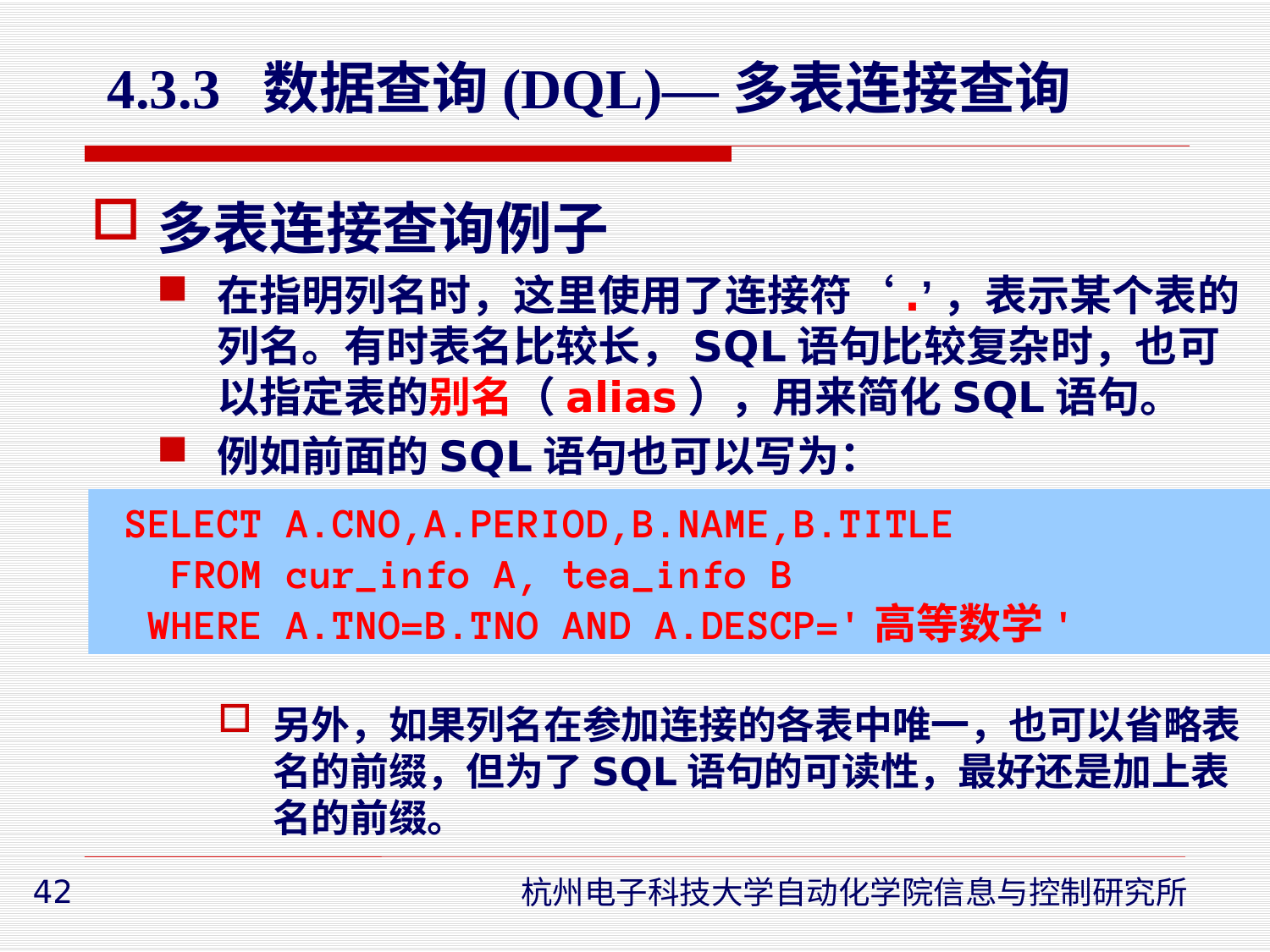

4.3.3  数据查询(DQL)—多表连接查询
多表连接查询例子
在指明列名时，这里使用了连接符‘.’，表示某个表的列名。有时表名比较长，SQL语句比较复杂时，也可以指定表的别名（alias），用来简化SQL语句。
例如前面的SQL语句也可以写为：

另外，如果列名在参加连接的各表中唯一，也可以省略表名的前缀，但为了SQL语句的可读性，最好还是加上表名的前缀。
SELECT A.CNO,A.PERIOD,B.NAME,B.TITLE
  FROM cur_info A, tea_info B
 WHERE A.TNO=B.TNO AND A.DESCP='高等数学'